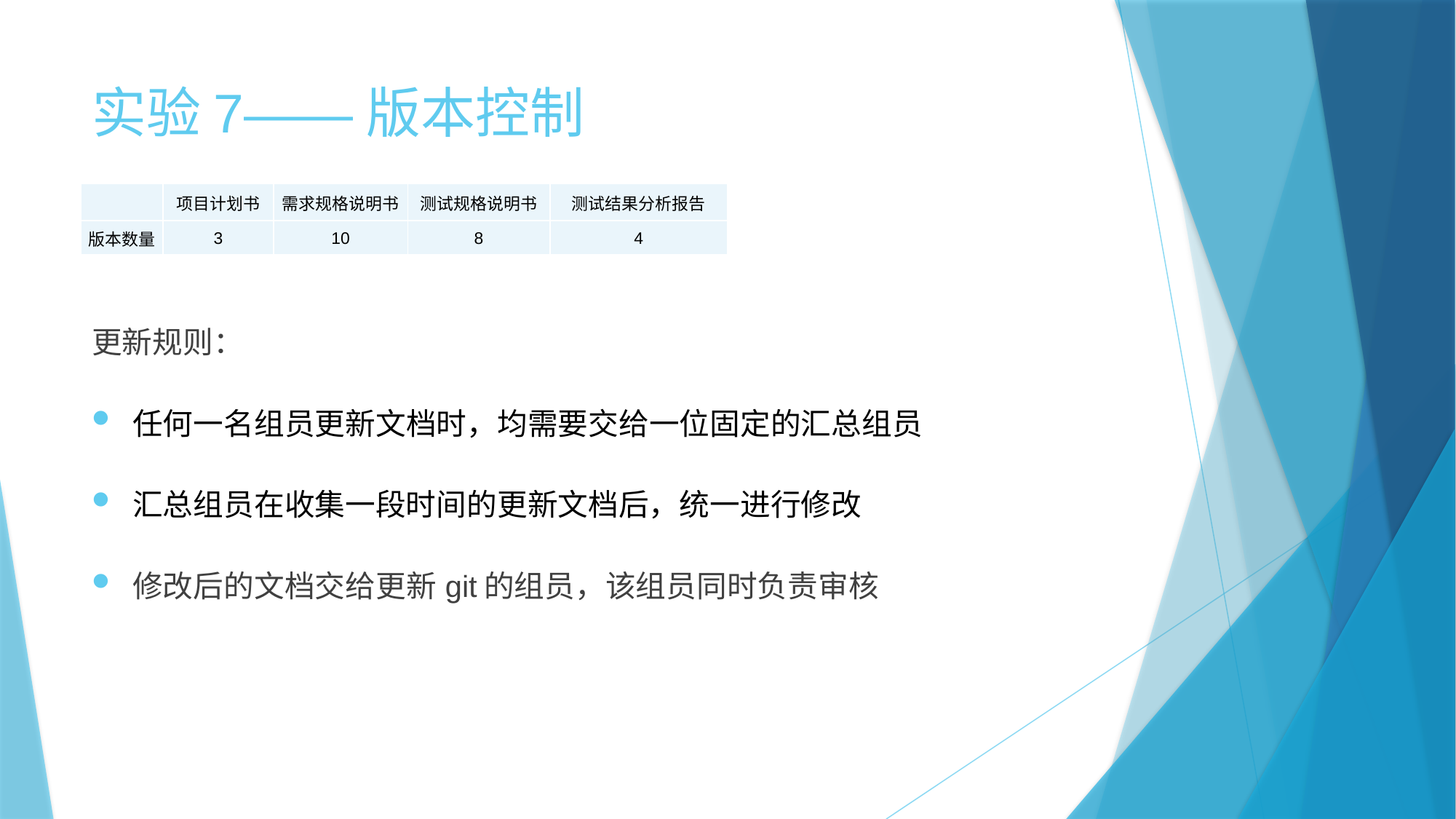

# 实验7——版本控制
|  | 项目计划书 | 需求规格说明书 | 测试规格说明书 | 测试结果分析报告 |
| --- | --- | --- | --- | --- |
| 版本数量 | 3 | 10 | 8 | 4 |
更新规则：
任何一名组员更新文档时，均需要交给一位固定的汇总组员
汇总组员在收集一段时间的更新文档后，统一进行修改
修改后的文档交给更新git的组员，该组员同时负责审核